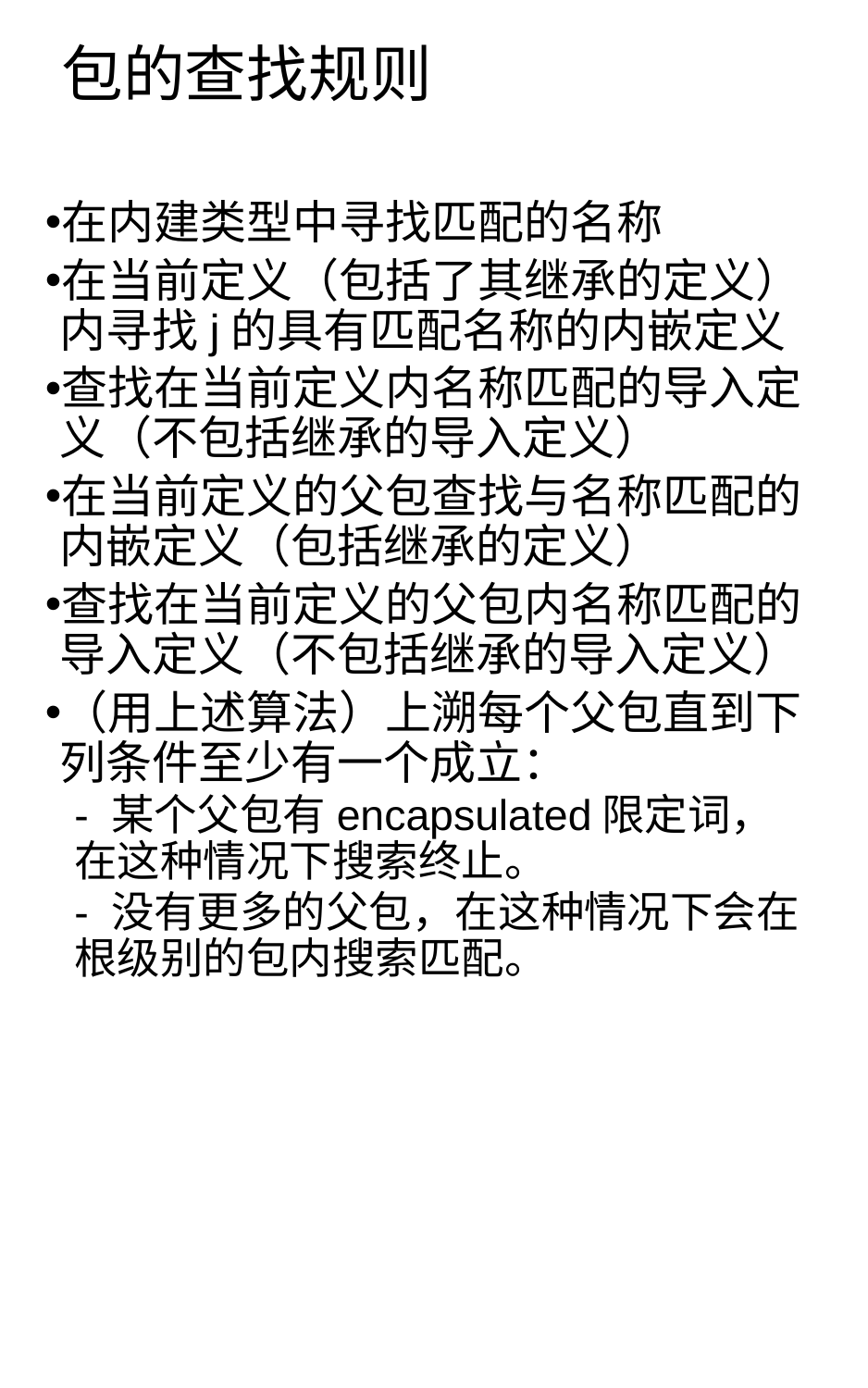

# 包的查找规则
在内建类型中寻找匹配的名称
在当前定义（包括了其继承的定义）内寻找j的具有匹配名称的内嵌定义
查找在当前定义内名称匹配的导入定义（不包括继承的导入定义）
在当前定义的父包查找与名称匹配的内嵌定义（包括继承的定义）
查找在当前定义的父包内名称匹配的导入定义（不包括继承的导入定义）
（用上述算法）上溯每个父包直到下列条件至少有一个成立：
- 某个父包有encapsulated限定词，在这种情况下搜索终止。
- 没有更多的父包，在这种情况下会在根级别的包内搜索匹配。